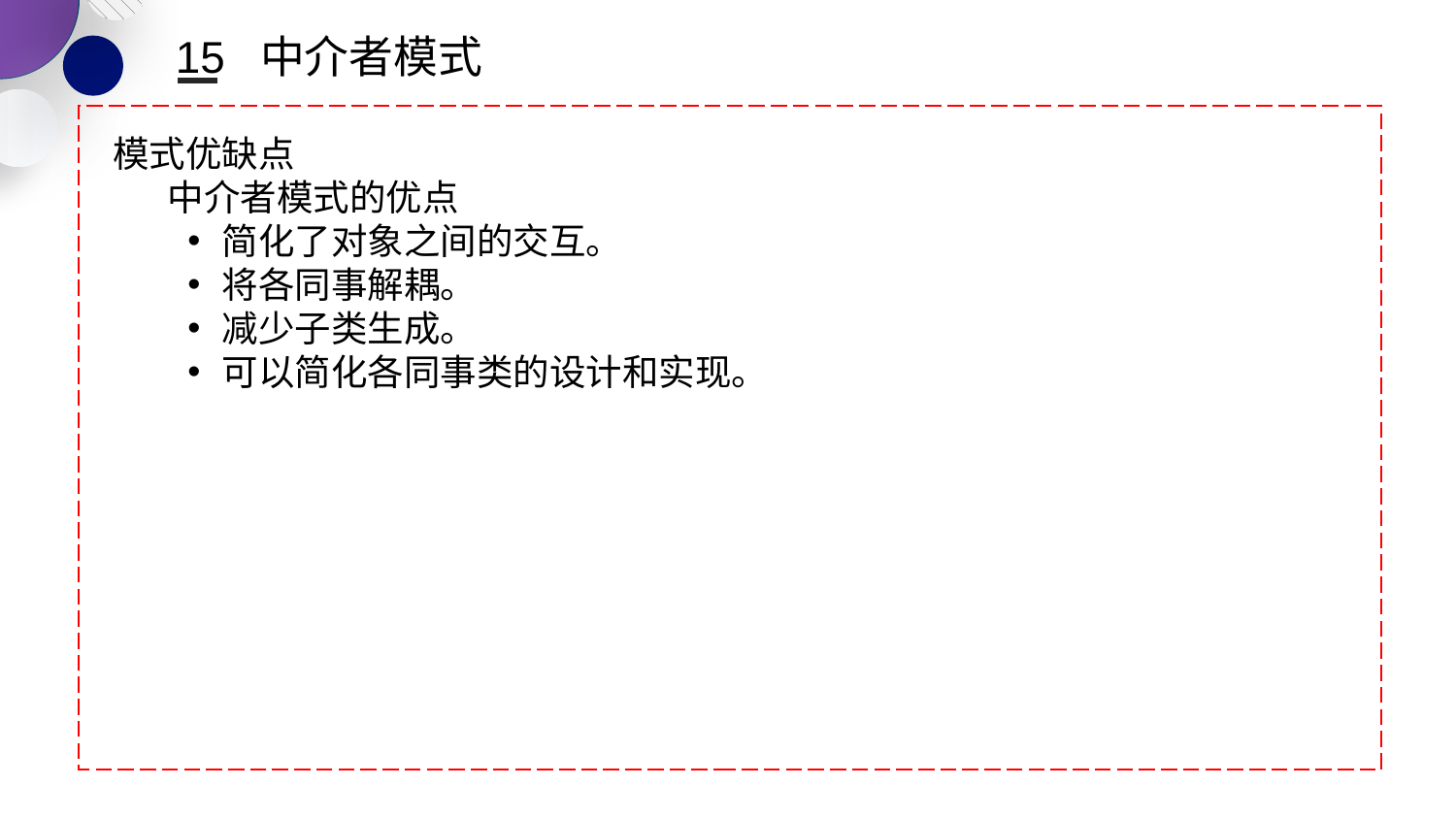

15  中介者模式

模式优缺点
中介者模式的优点
简化了对象之间的交互。
将各同事解耦。
减少子类生成。
可以简化各同事类的设计和实现。